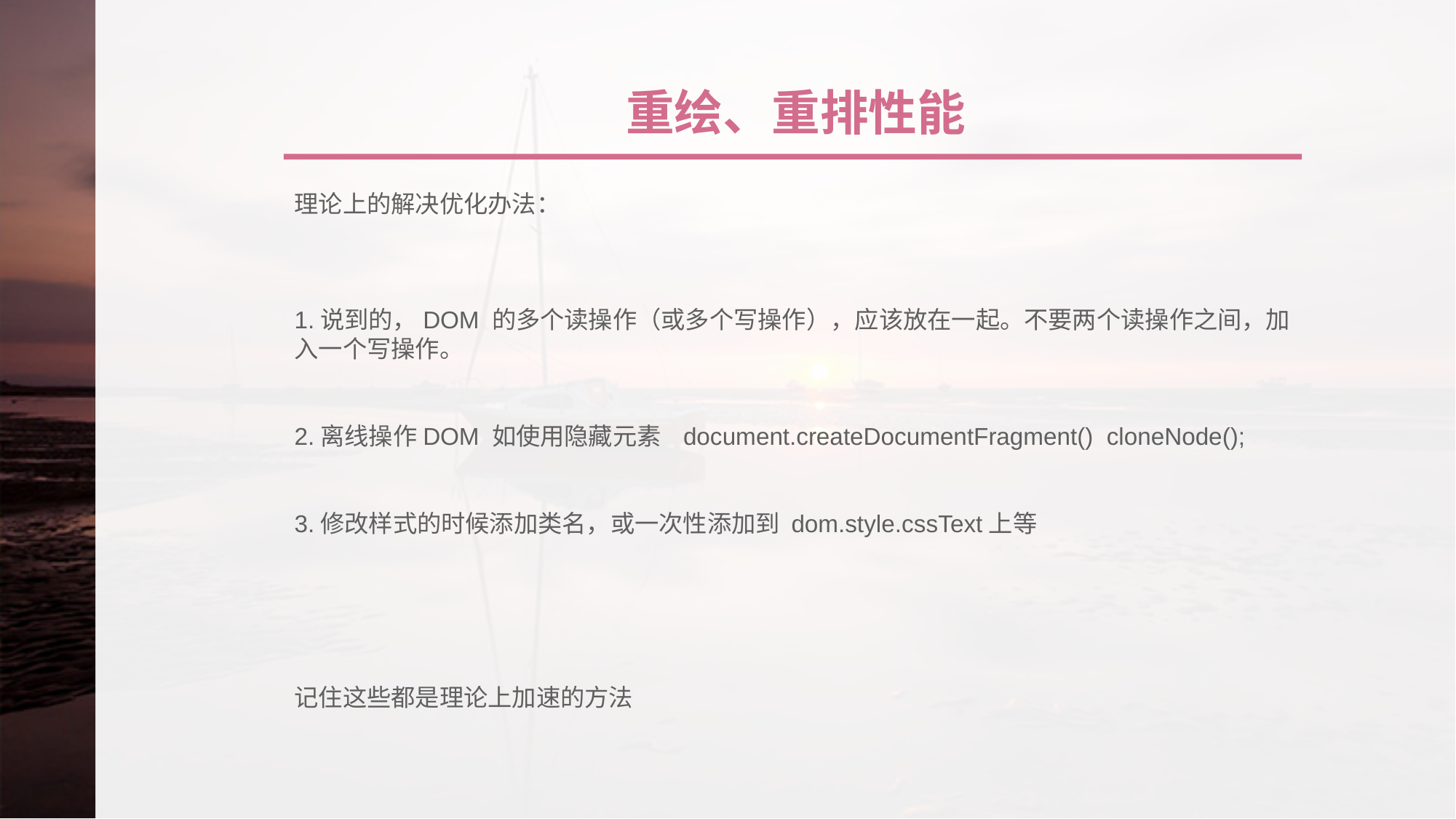

重绘、重排性能

理论上的解决优化办法：

1.说到的，DOM 的多个读操作（或多个写操作），应该放在一起。不要两个读操作之间，加入一个写操作。

2.离线操作DOM 如使用隐藏元素   document.createDocumentFragment()  cloneNode();

3.修改样式的时候添加类名，或一次性添加到 dom.style.cssText上等

记住这些都是理论上加速的方法